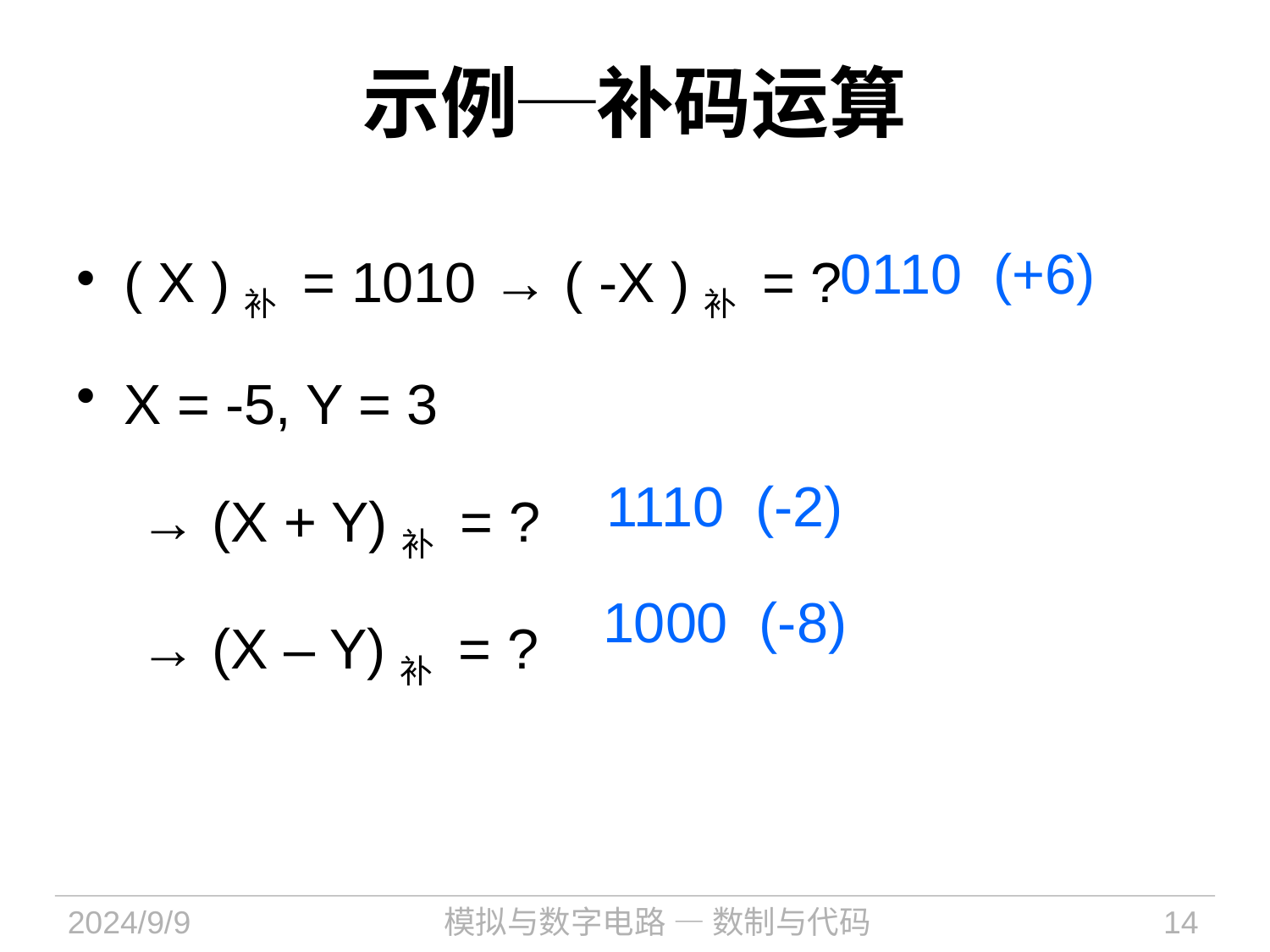

# 示例─补码运算
( X )补 = 1010 → ( -X )补 = ?
X = -5, Y = 3
→ (X + Y)补 = ?
→ (X – Y)补 = ?
0110  (+6)
1110  (-2)
1000  (-8)
2024/9/9
模拟与数字电路 — 数制与代码
14